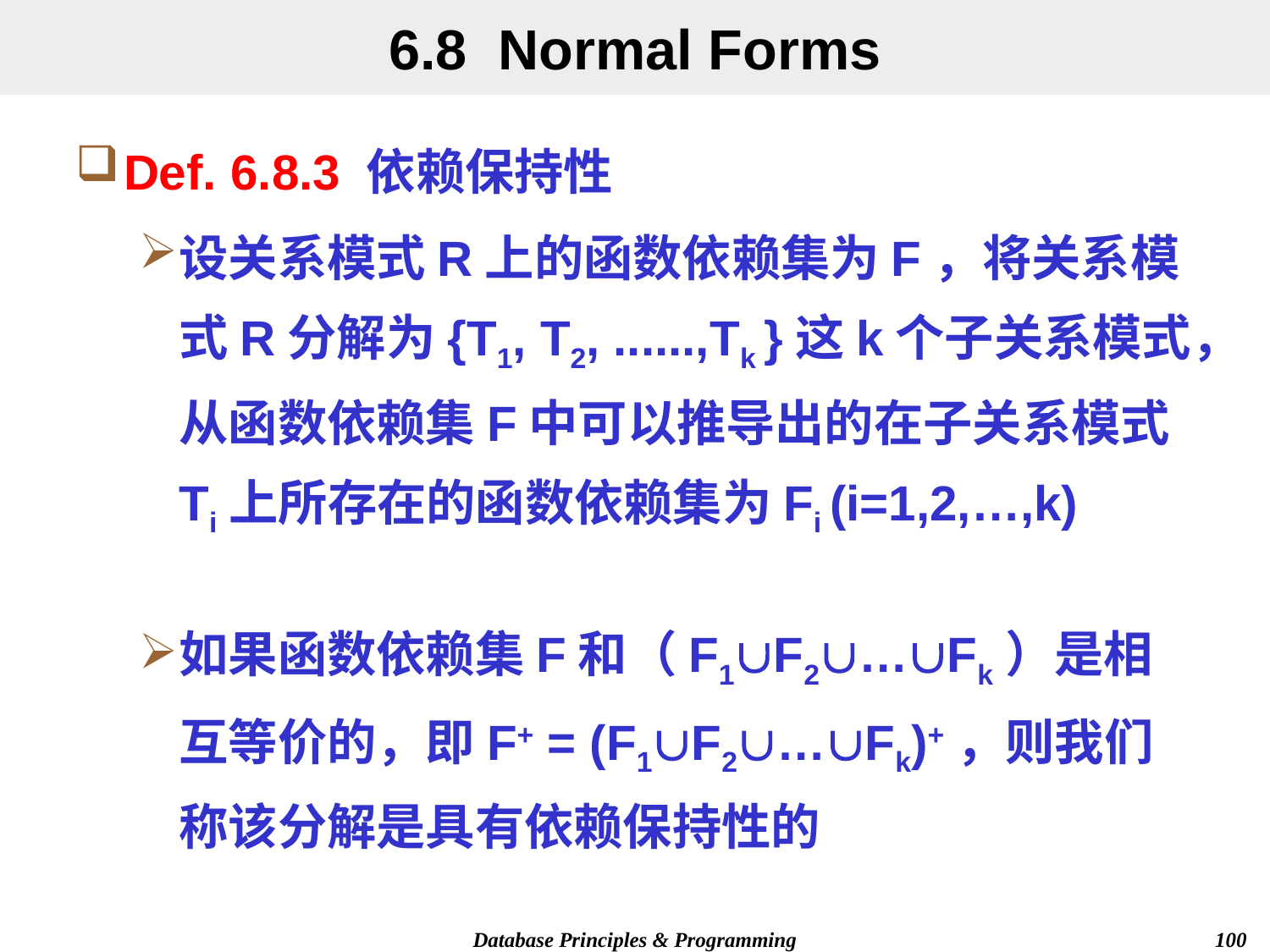

# 6.8  Normal Forms
Def. 6.8.3 依赖保持性
设关系模式R上的函数依赖集为F，将关系模式R分解为{T1, T2, ......,Tk }这k个子关系模式，从函数依赖集F中可以推导出的在子关系模式Ti上所存在的函数依赖集为Fi (i=1,2,…,k)

如果函数依赖集F和（F1∪F2∪…∪Fk）是相互等价的，即F+ = (F1∪F2∪…∪Fk)+，则我们称该分解是具有依赖保持性的

Database Principles & Programming
100